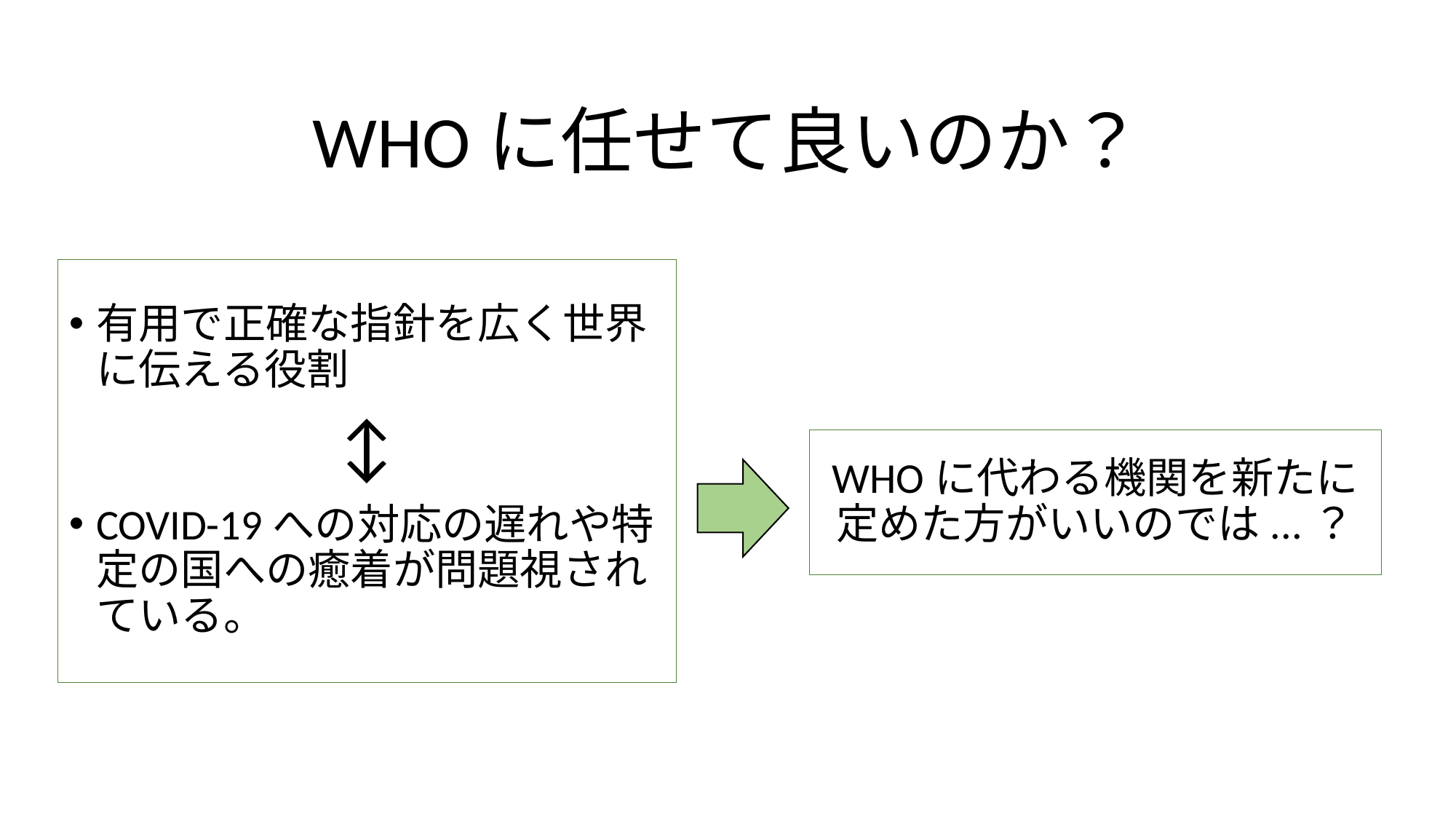

# WHOに任せて良いのか？
有用で正確な指針を広く世界に伝える役割
↕︎
COVID-19への対応の遅れや特定の国への癒着が問題視されている。
WHOに代わる機関を新たに定めた方がいいのでは...？